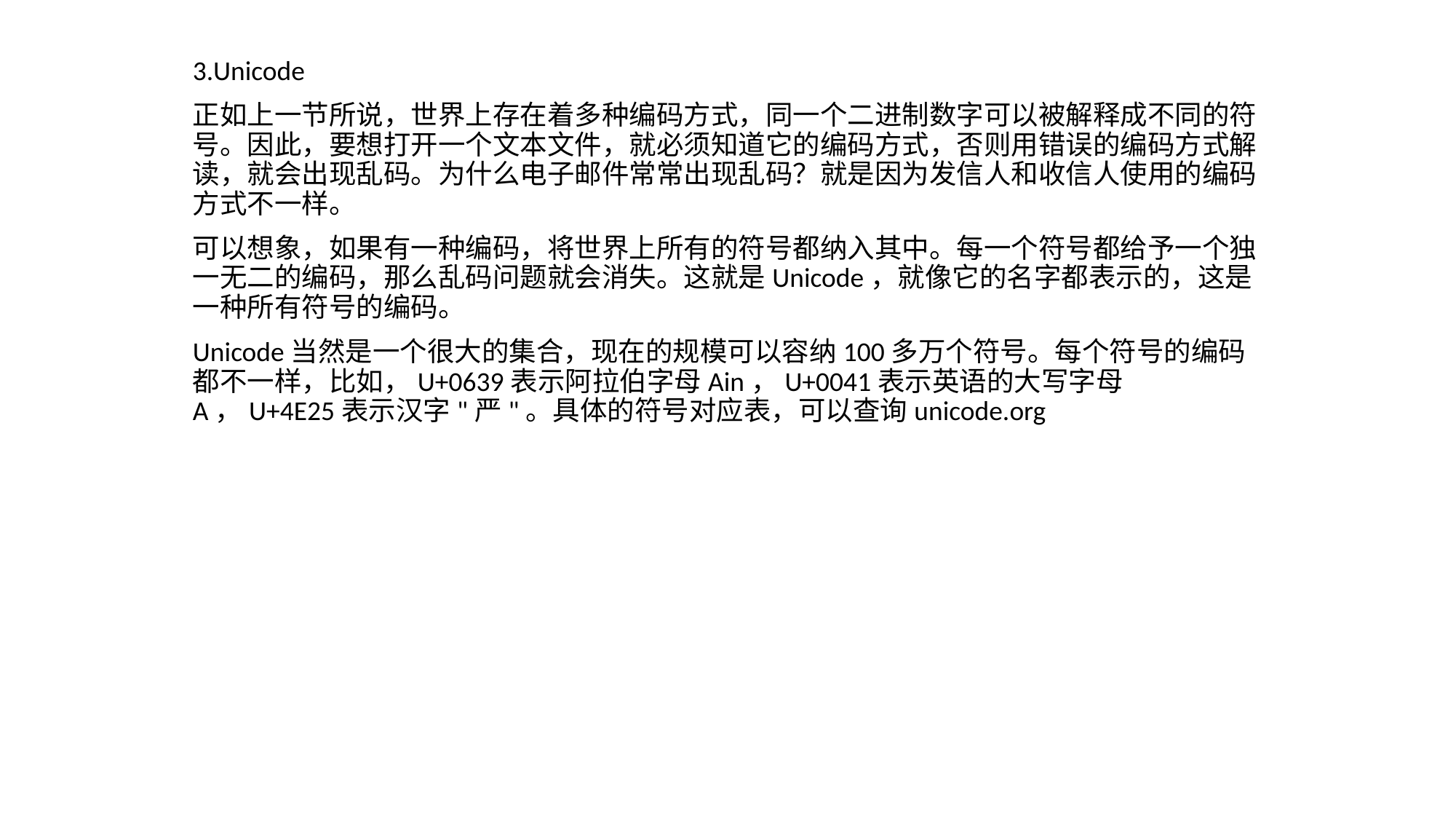

3.Unicode
正如上一节所说，世界上存在着多种编码方式，同一个二进制数字可以被解释成不同的符号。因此，要想打开一个文本文件，就必须知道它的编码方式，否则用错误的编码方式解读，就会出现乱码。为什么电子邮件常常出现乱码？就是因为发信人和收信人使用的编码方式不一样。
可以想象，如果有一种编码，将世界上所有的符号都纳入其中。每一个符号都给予一个独一无二的编码，那么乱码问题就会消失。这就是Unicode，就像它的名字都表示的，这是一种所有符号的编码。
Unicode当然是一个很大的集合，现在的规模可以容纳100多万个符号。每个符号的编码都不一样，比如，U+0639表示阿拉伯字母Ain，U+0041表示英语的大写字母A，U+4E25表示汉字"严"。具体的符号对应表，可以查询unicode.org